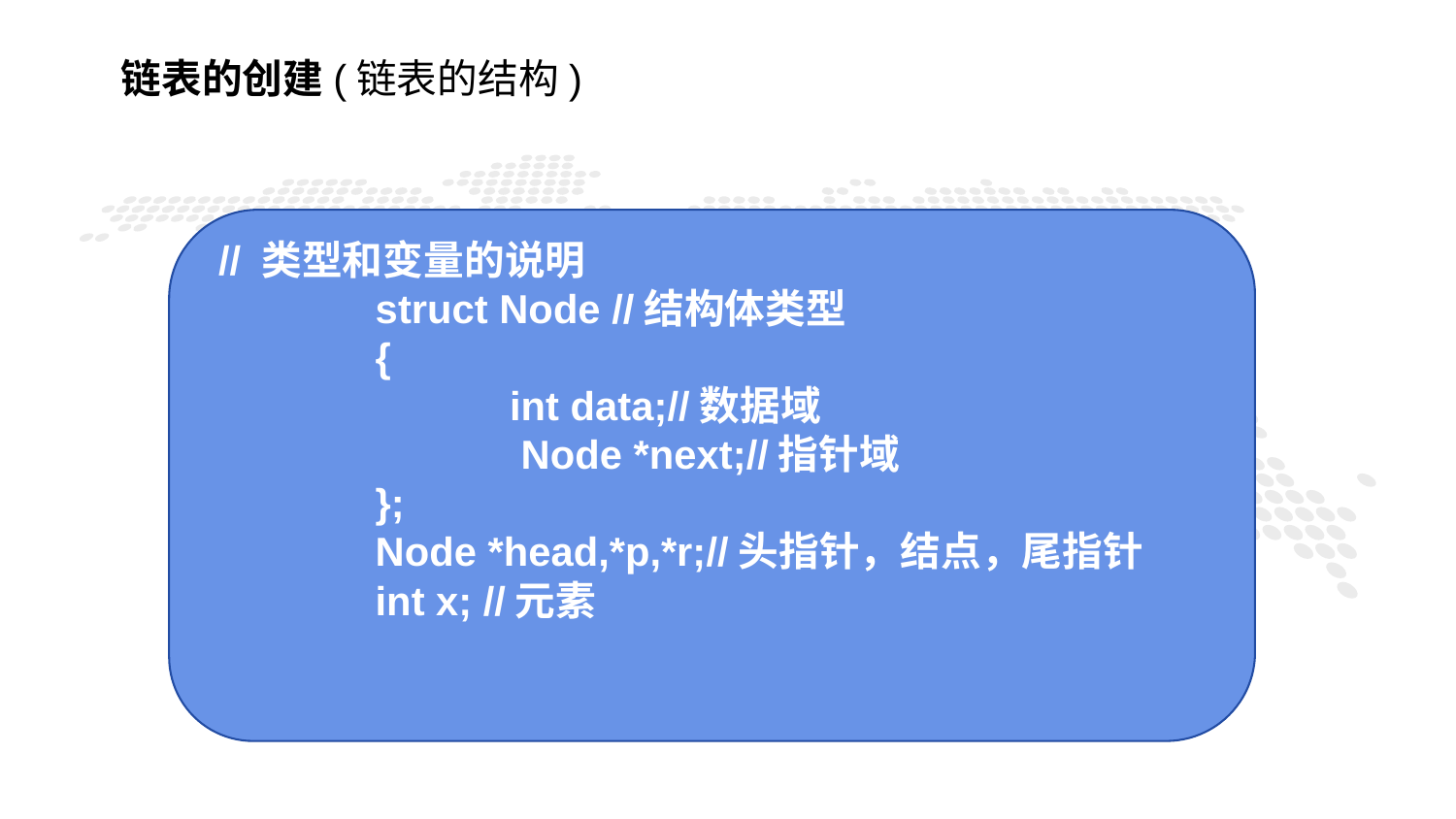

链表的创建(链表的结构)

// 类型和变量的说明
	 struct Node //结构体类型
	 {
	 	int data;//数据域
		 Node *next;//指针域
	 };
	 Node *head,*p,*r;//头指针，结点，尾指针
	 int x; //元素
1
PART  ONE